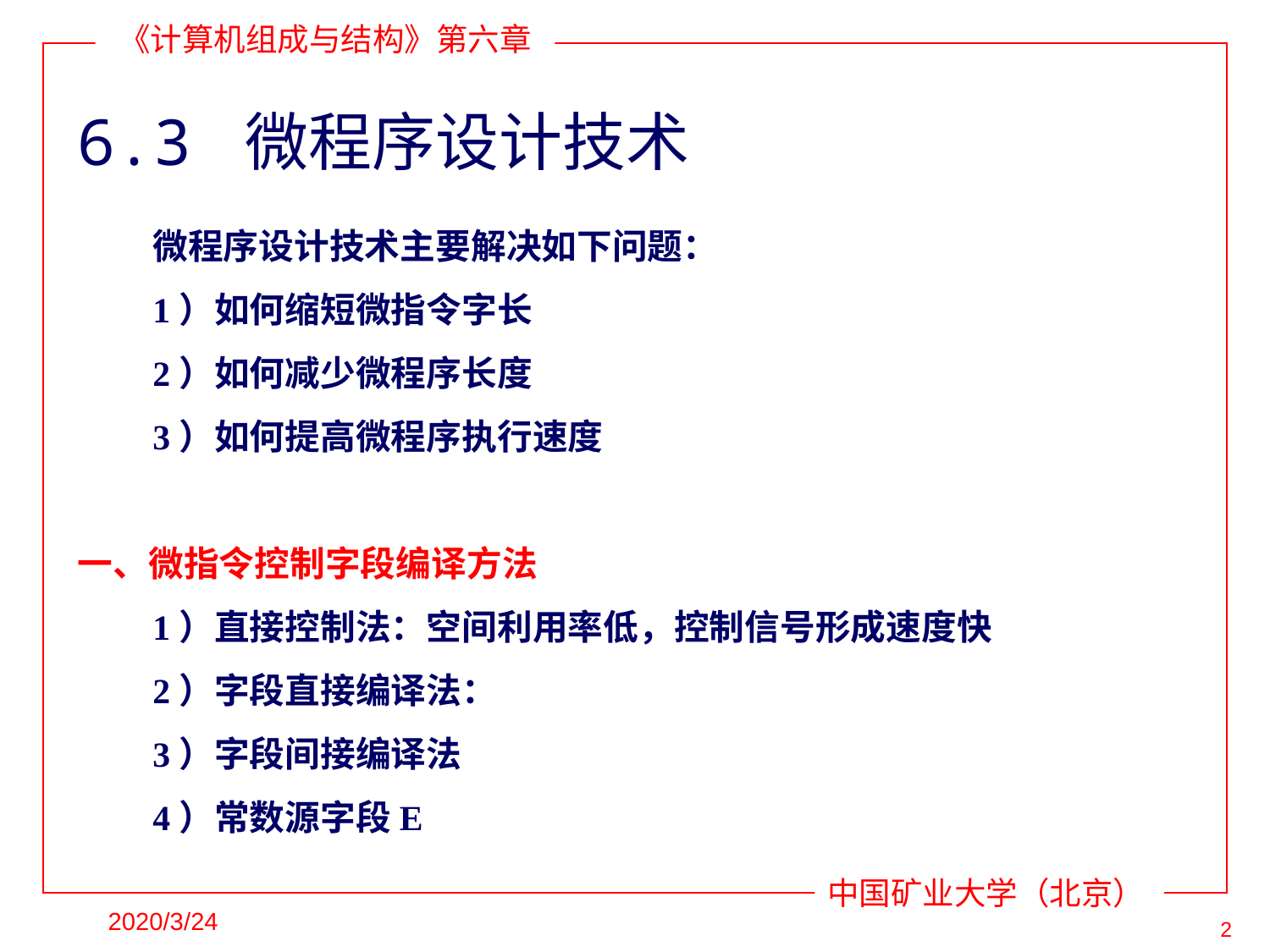

# 6.3 微程序设计技术
微程序设计技术主要解决如下问题：
1）如何缩短微指令字长
2）如何减少微程序长度
3）如何提高微程序执行速度

一、微指令控制字段编译方法
1）直接控制法：空间利用率低，控制信号形成速度快
2）字段直接编译法：
3）字段间接编译法
4）常数源字段E
2020/3/24